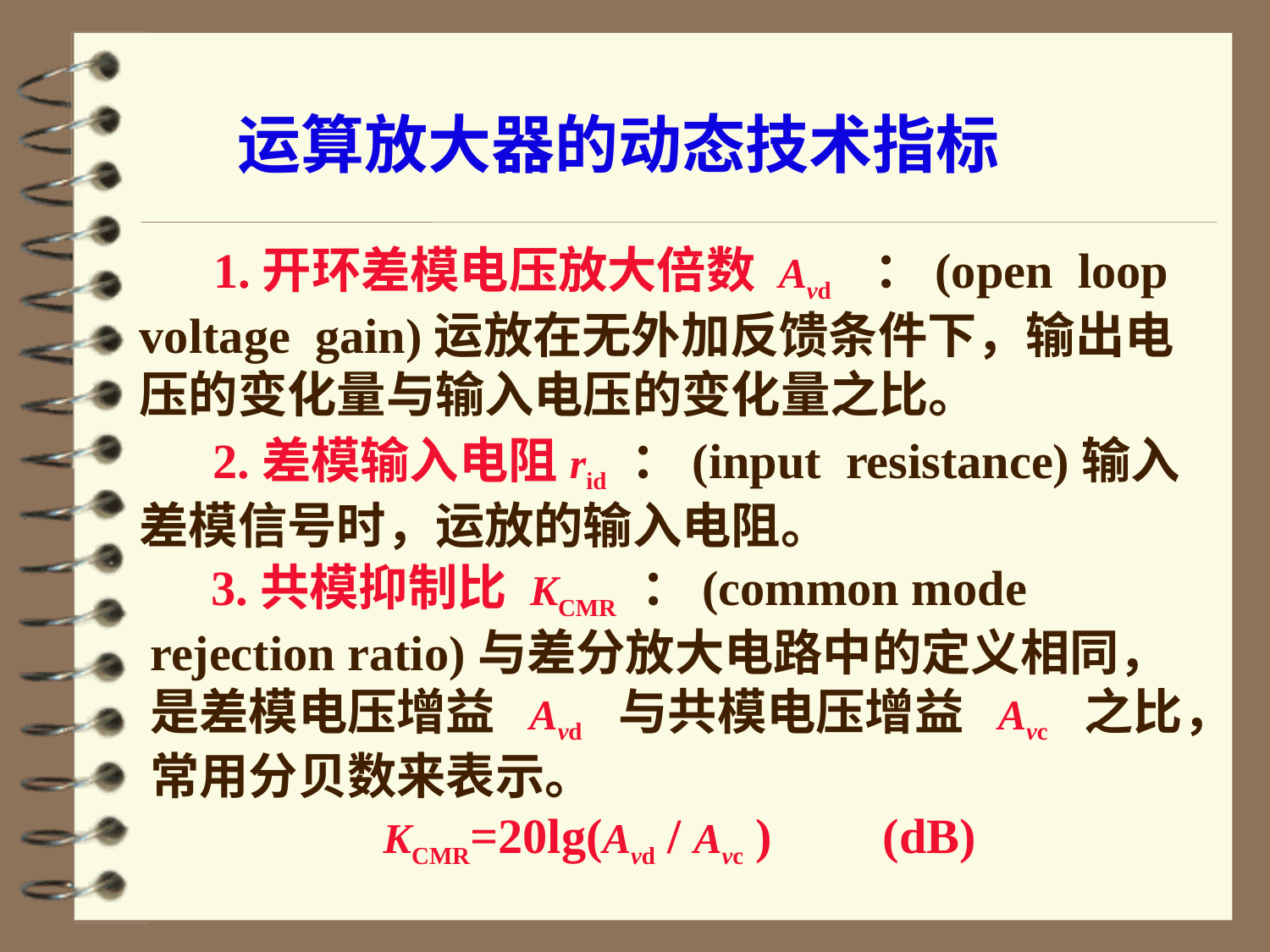

# 运算放大器的动态技术指标
       1.开环差模电压放大倍数 Avd   ：(open  loop  voltage  gain)运放在无外加反馈条件下，输出电压的变化量与输入电压的变化量之比。
      2.差模输入电阻rid ：(input  resistance)输入差模信号时，运放的输入电阻。
     3.共模抑制比 KCMR ：(common mode rejection ratio)与差分放大电路中的定义相同，是差模电压增益  Avd  与共模电压增益  Avc  之比，常用分贝数来表示。
                   KCMR=20lg(Avd / Avc )         (dB)